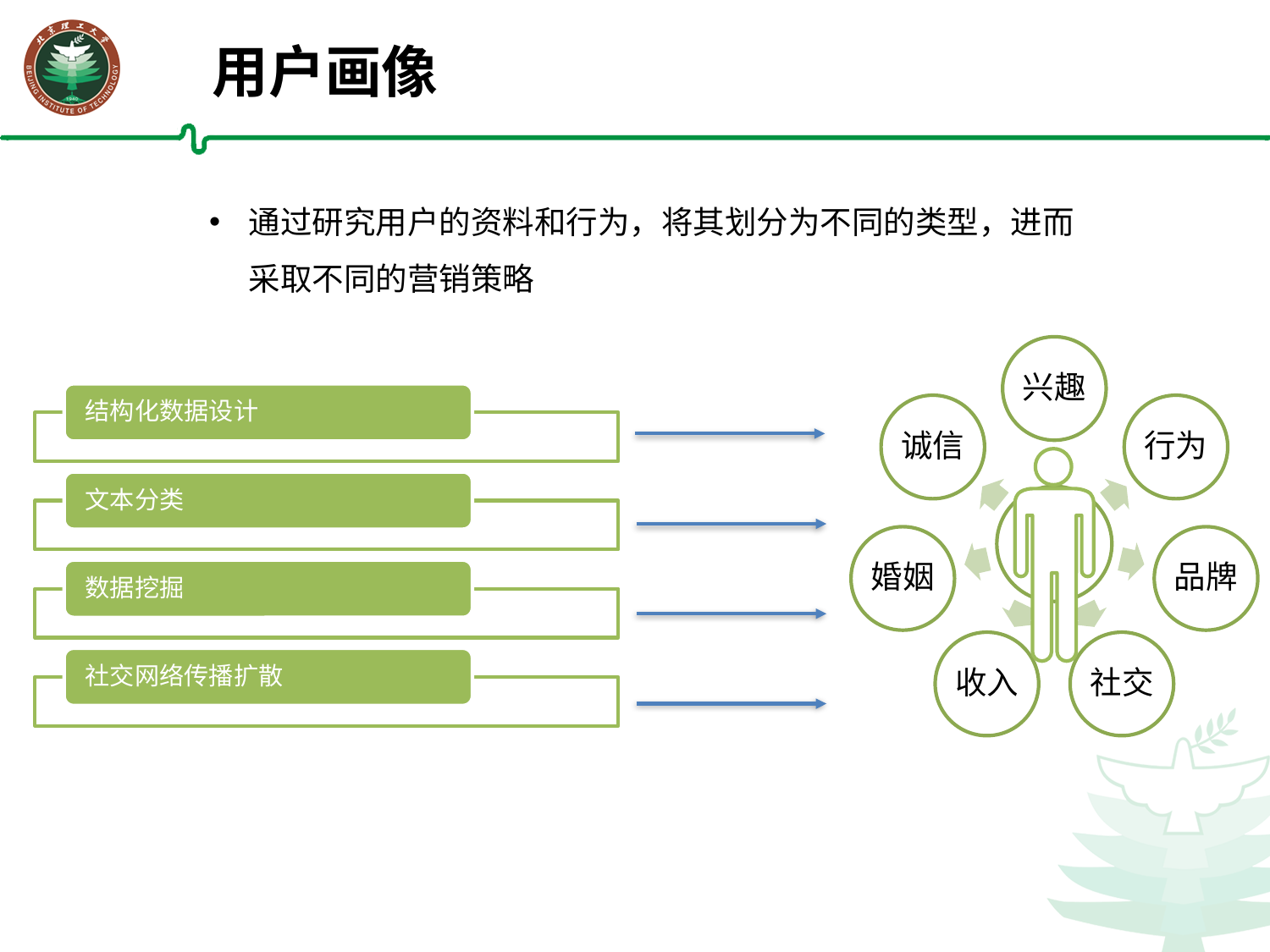

用户画像
通过研究用户的资料和行为，将其划分为不同的类型，进而采取不同的营销策略

兴趣

行为

品牌

社交

收入

婚姻

诚信
结构化数据设计
文本分类
数据挖掘
社交网络传播扩散